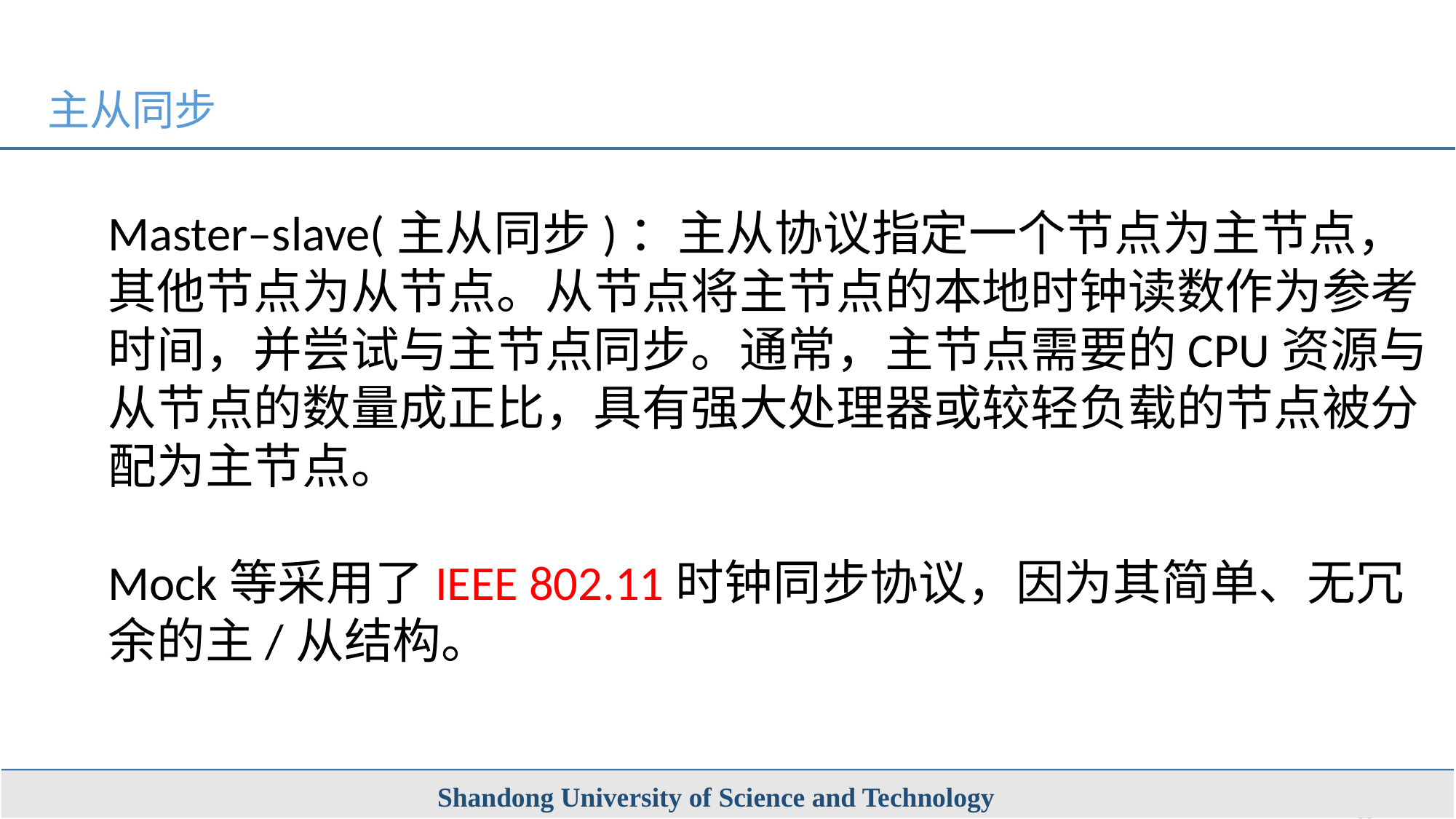

主从同步
Master–slave(主从同步)：主从协议指定一个节点为主节点，其他节点为从节点。从节点将主节点的本地时钟读数作为参考时间，并尝试与主节点同步。通常，主节点需要的CPU资源与从节点的数量成正比，具有强大处理器或较轻负载的节点被分配为主节点。

Mock等采用了IEEE 802.11时钟同步协议，因为其简单、无冗余的主/从结构。
36

Shandong University of Science and Technology
36
36